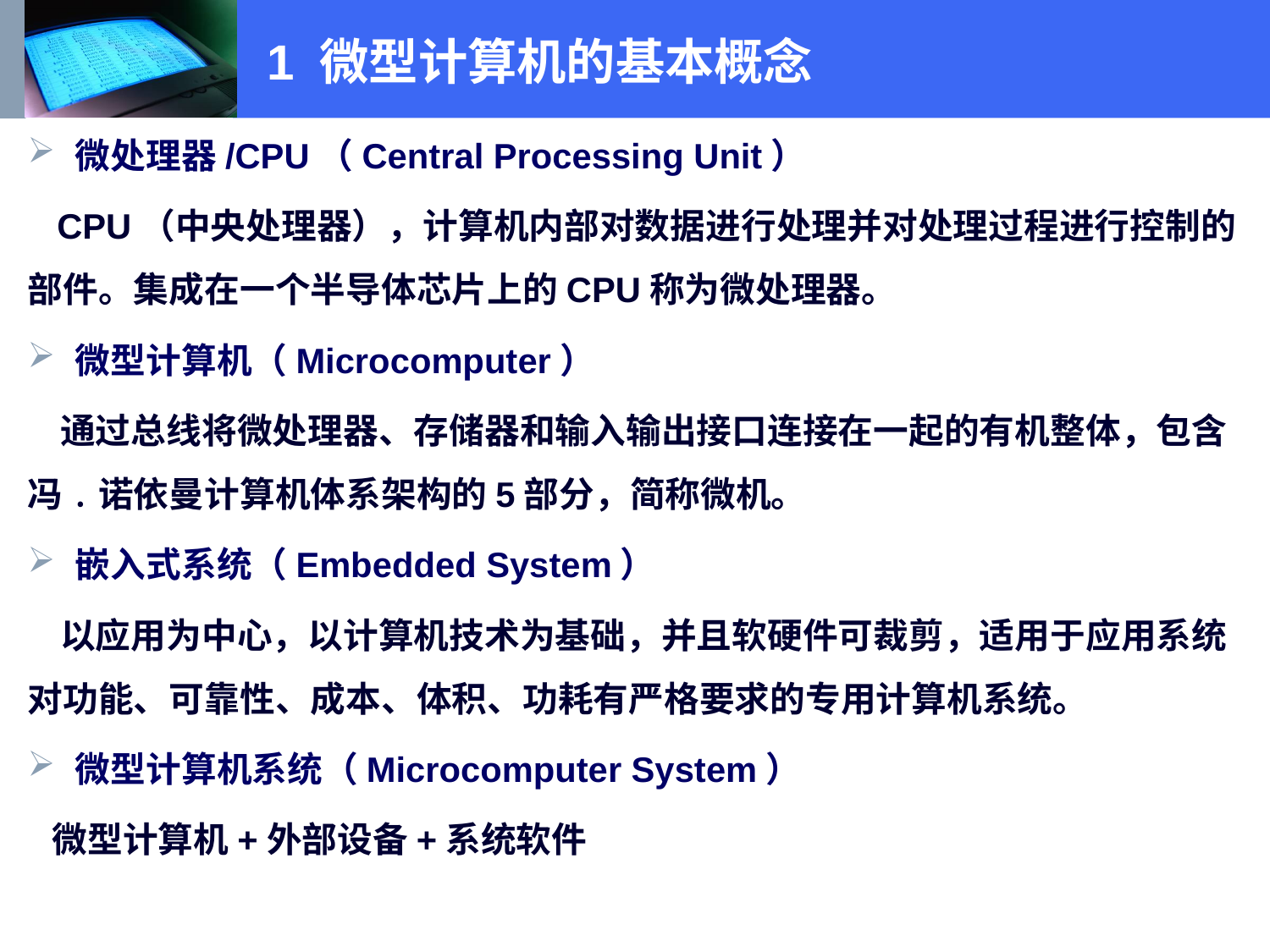

# 1 微型计算机的基本概念
微处理器/CPU（Central Processing Unit）
   CPU（中央处理器），计算机内部对数据进行处理并对处理过程进行控制的部件。集成在一个半导体芯片上的CPU称为微处理器。
微型计算机（Microcomputer）
   通过总线将微处理器、存储器和输入输出接口连接在一起的有机整体，包含冯﹒诺依曼计算机体系架构的5部分，简称微机。
嵌入式系统（Embedded System）
   以应用为中心，以计算机技术为基础，并且软硬件可裁剪，适用于应用系统对功能、可靠性、成本、体积、功耗有严格要求的专用计算机系统。
微型计算机系统（Microcomputer System）
  微型计算机+外部设备+系统软件